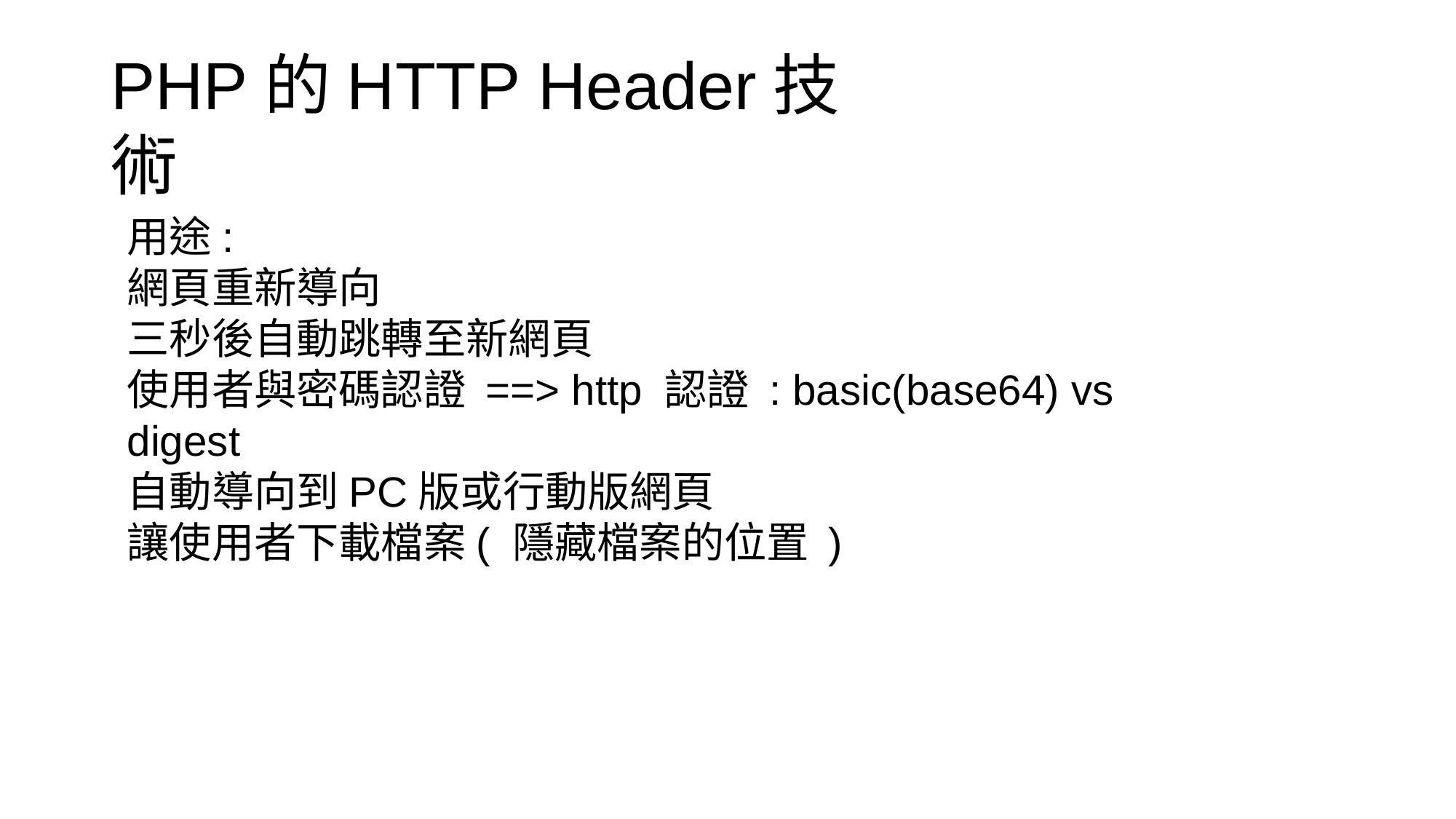

# PHP的HTTP Header技術
用途:
網頁重新導向
三秒後自動跳轉至新網頁
使用者與密碼認證 ==> http 認證 : basic(base64) vs digest
自動導向到PC版或行動版網頁
讓使用者下載檔案( 隱藏檔案的位置 )